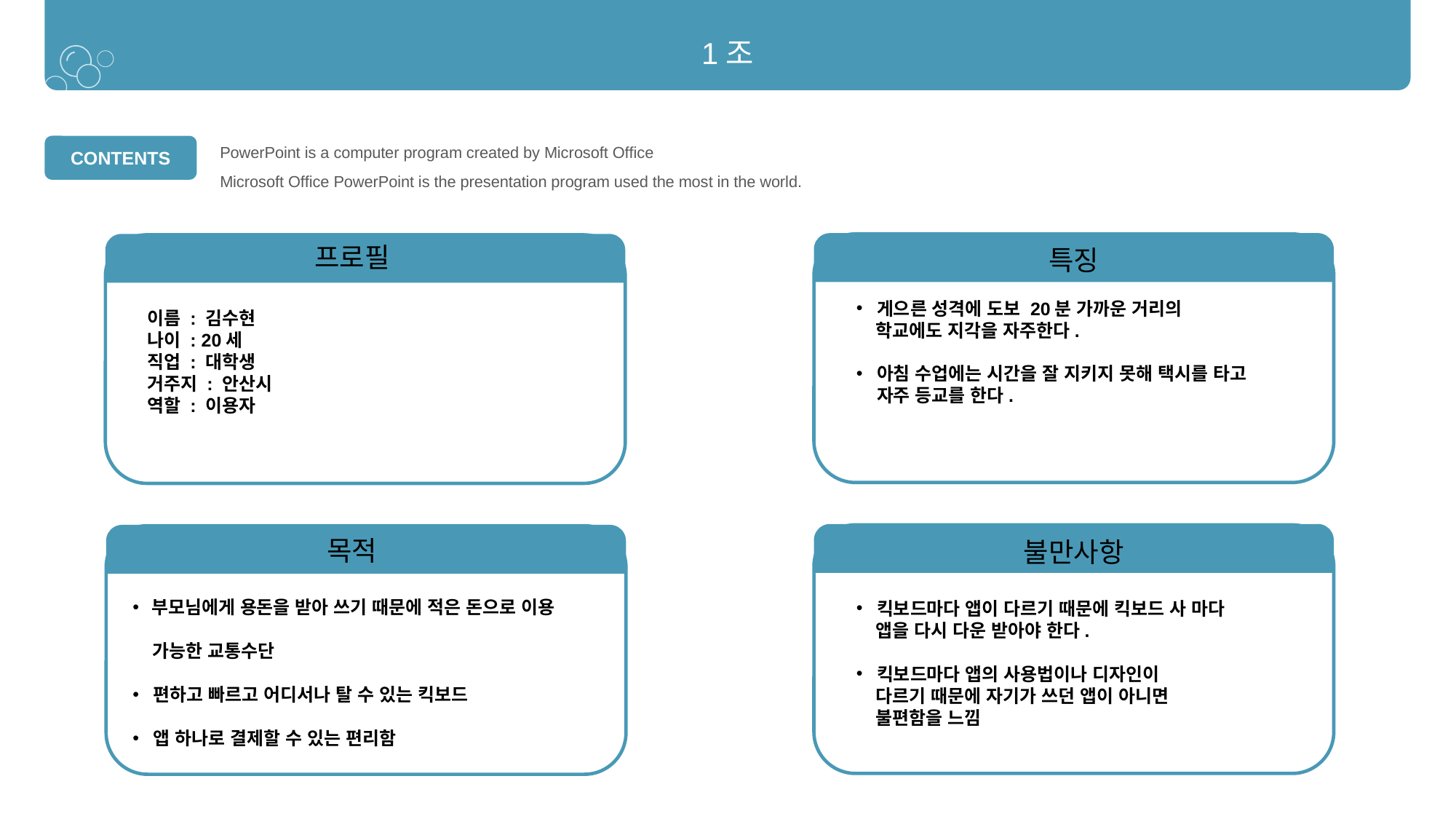

1조

PowerPoint is a computer program created by Microsoft Office
Microsoft Office PowerPoint is the presentation program used the most in the world.
CONTENTS

프로필
특징
게으른 성격에 도보 20분 가까운 거리의
   학교에도 지각을 자주한다.

아침 수업에는 시간을 잘 지키지 못해 택시를 타고 자주 등교를 한다.

이름 : 김수현
나이 : 20세
직업 : 대학생
거주지 : 안산시
역할 : 이용자
01
01
01
01

목적
불만사항
  부모님에게 용돈을 받아 쓰기 때문에 적은 돈으로 이용
   가능한 교통수단

편하고 빠르고 어디서나 탈 수 있는 킥보드

앱 하나로 결제할 수 있는 편리함

킥보드마다 앱이 다르기 때문에 킥보드 사 마다
   앱을 다시 다운 받아야 한다.

킥보드마다 앱의 사용법이나 디자인이
   다르기 때문에 자기가 쓰던 앱이 아니면
   불편함을 느낌